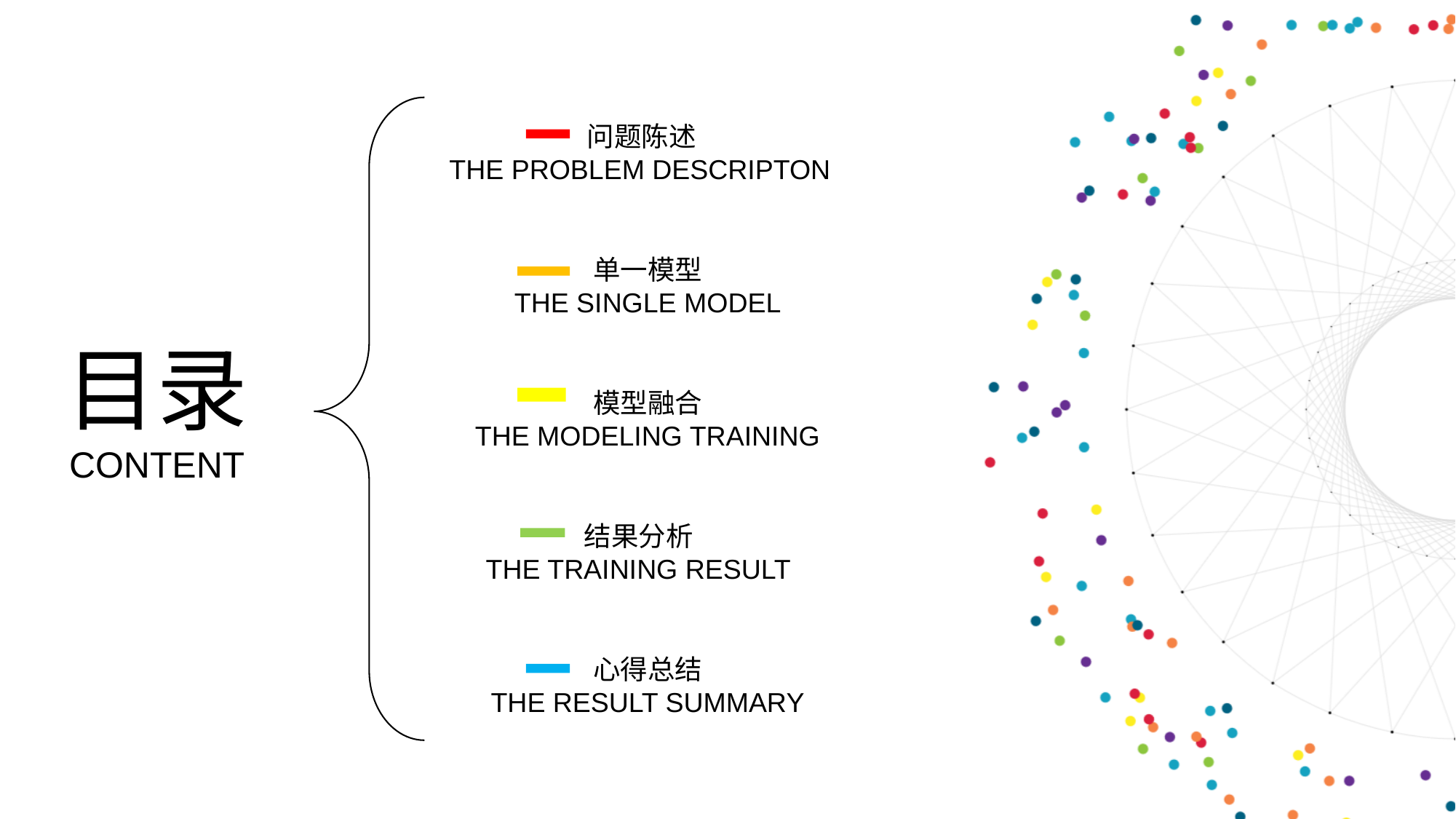

问题陈述
THE PROBLEM DESCRIPTON

单一模型
THE SINGLE MODEL

目录
CONTENT
模型融合
THE MODELING TRAINING

结果分析
THE TRAINING RESULT

心得总结
THE RESULT SUMMARY